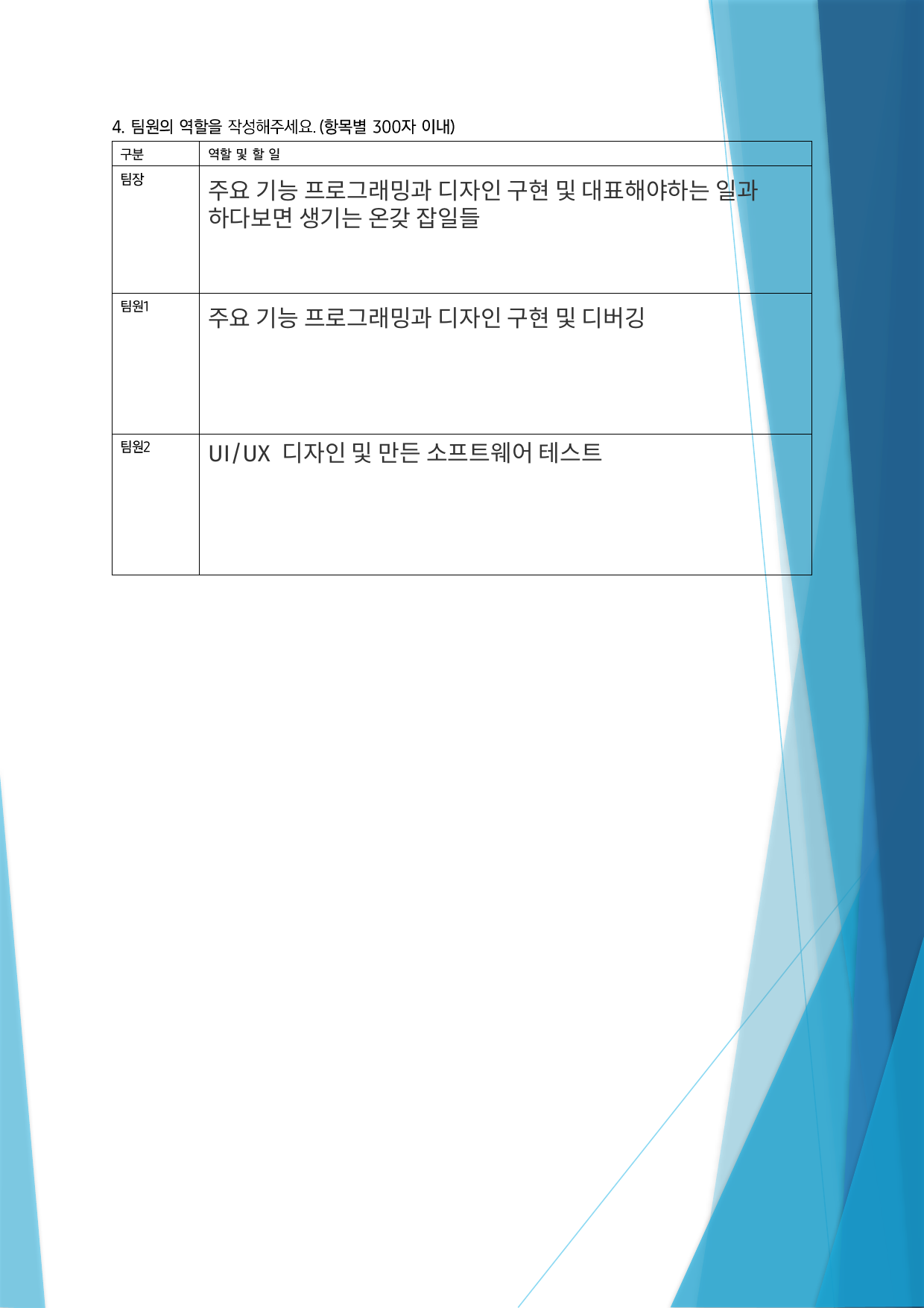

|  |  |
| --- | --- |
|  |  |
|  |  |
|  |  |

주요 기능 프로그래밍과 디자인 구현 및 대표해야하는 일과
하다보면 생기는 온갖 잡일들

주요 기능 프로그래밍과 디자인 구현 및 디버깅

UI/UX 디자인 및 만든 소프트웨어 테스트